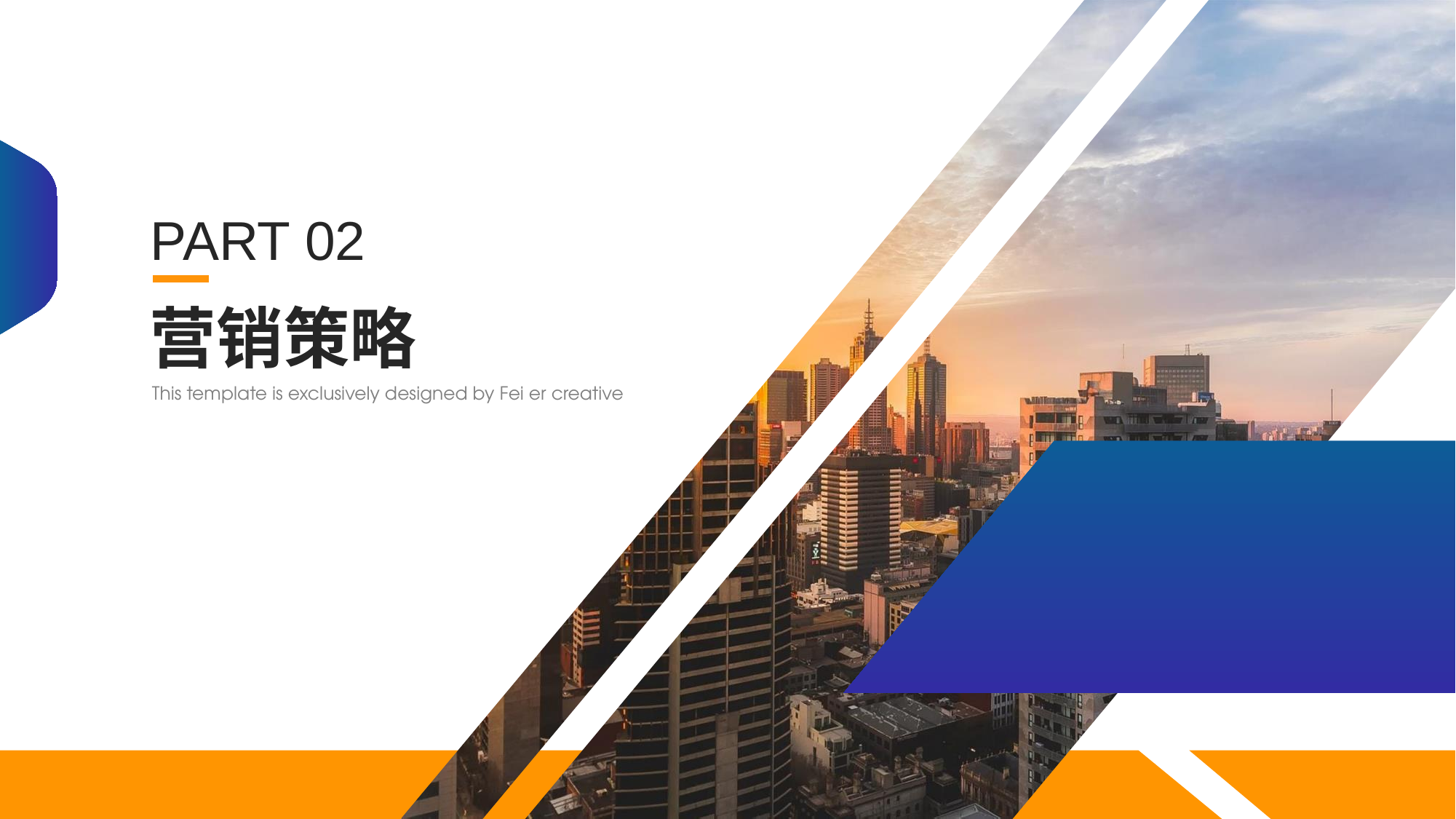

PART 02
营销策略
This template is exclusively designed by Fei er creative